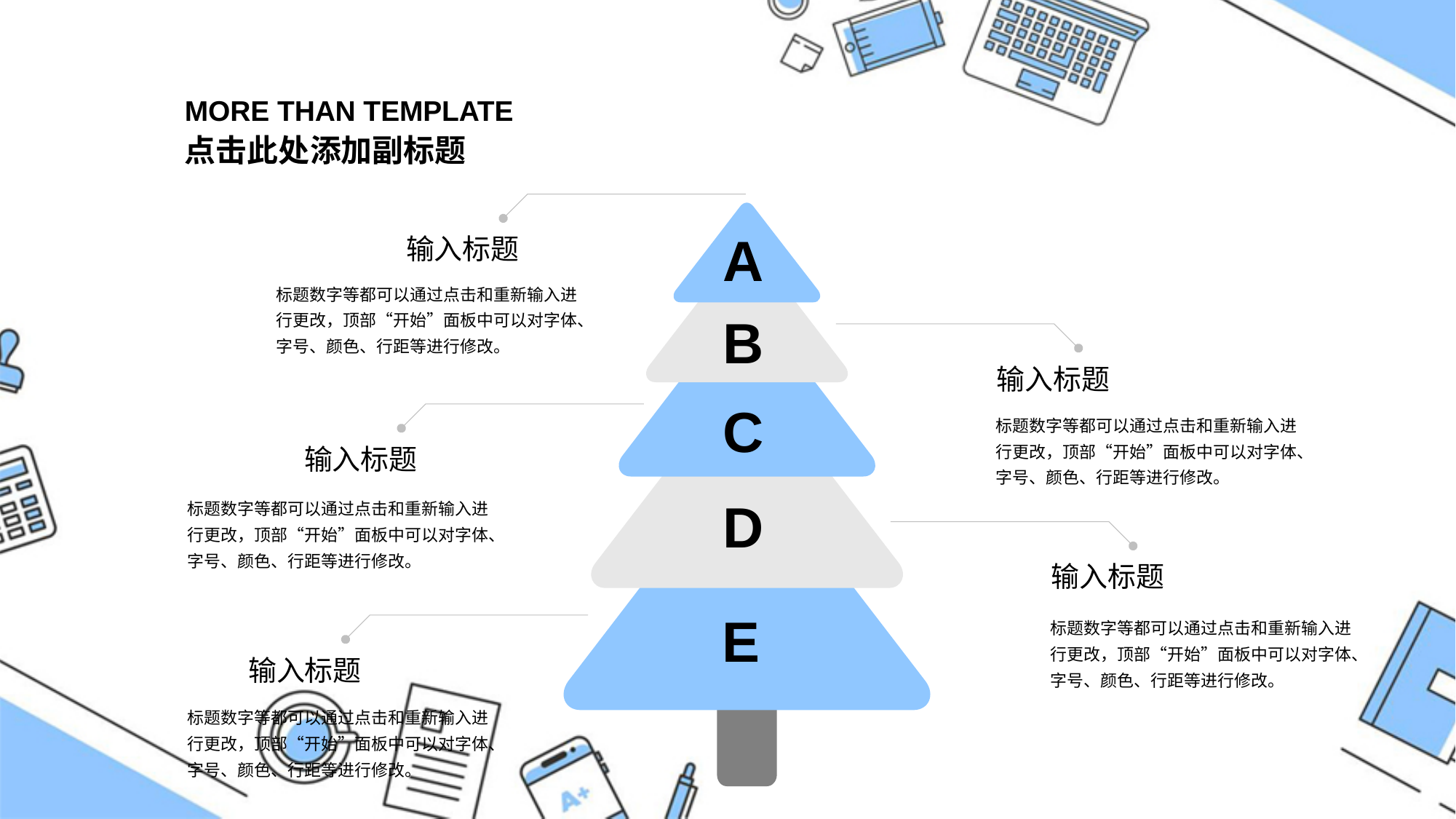

MORE THAN TEMPLATE
点击此处添加副标题

输入标题

A

标题数字等都可以通过点击和重新输入进行更改，顶部“开始”面板中可以对字体、字号、颜色、行距等进行修改。

B

输入标题

C

输入标题
标题数字等都可以通过点击和重新输入进行更改，顶部“开始”面板中可以对字体、字号、颜色、行距等进行修改。

D
标题数字等都可以通过点击和重新输入进行更改，顶部“开始”面板中可以对字体、字号、颜色、行距等进行修改。

输入标题
E
标题数字等都可以通过点击和重新输入进行更改，顶部“开始”面板中可以对字体、字号、颜色、行距等进行修改。

输入标题

标题数字等都可以通过点击和重新输入进行更改，顶部“开始”面板中可以对字体、字号、颜色、行距等进行修改。